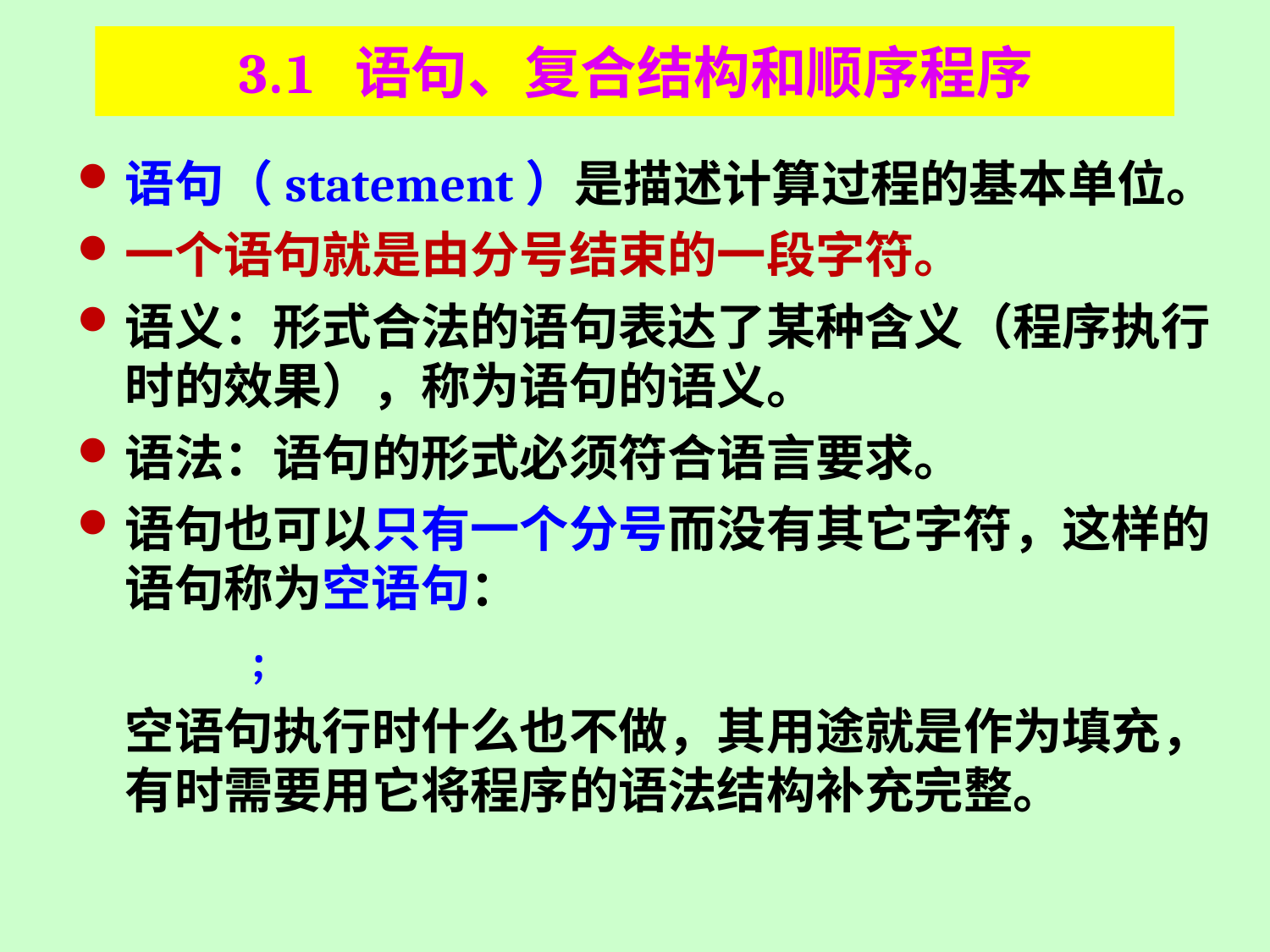

# 3.1  语句、复合结构和顺序程序
语句（statement）是描述计算过程的基本单位。
一个语句就是由分号结束的一段字符。
语义：形式合法的语句表达了某种含义（程序执行时的效果），称为语句的语义。
语法：语句的形式必须符合语言要求。
语句也可以只有一个分号而没有其它字符，这样的语句称为空语句：
		;
	空语句执行时什么也不做，其用途就是作为填充，有时需要用它将程序的语法结构补充完整。
5